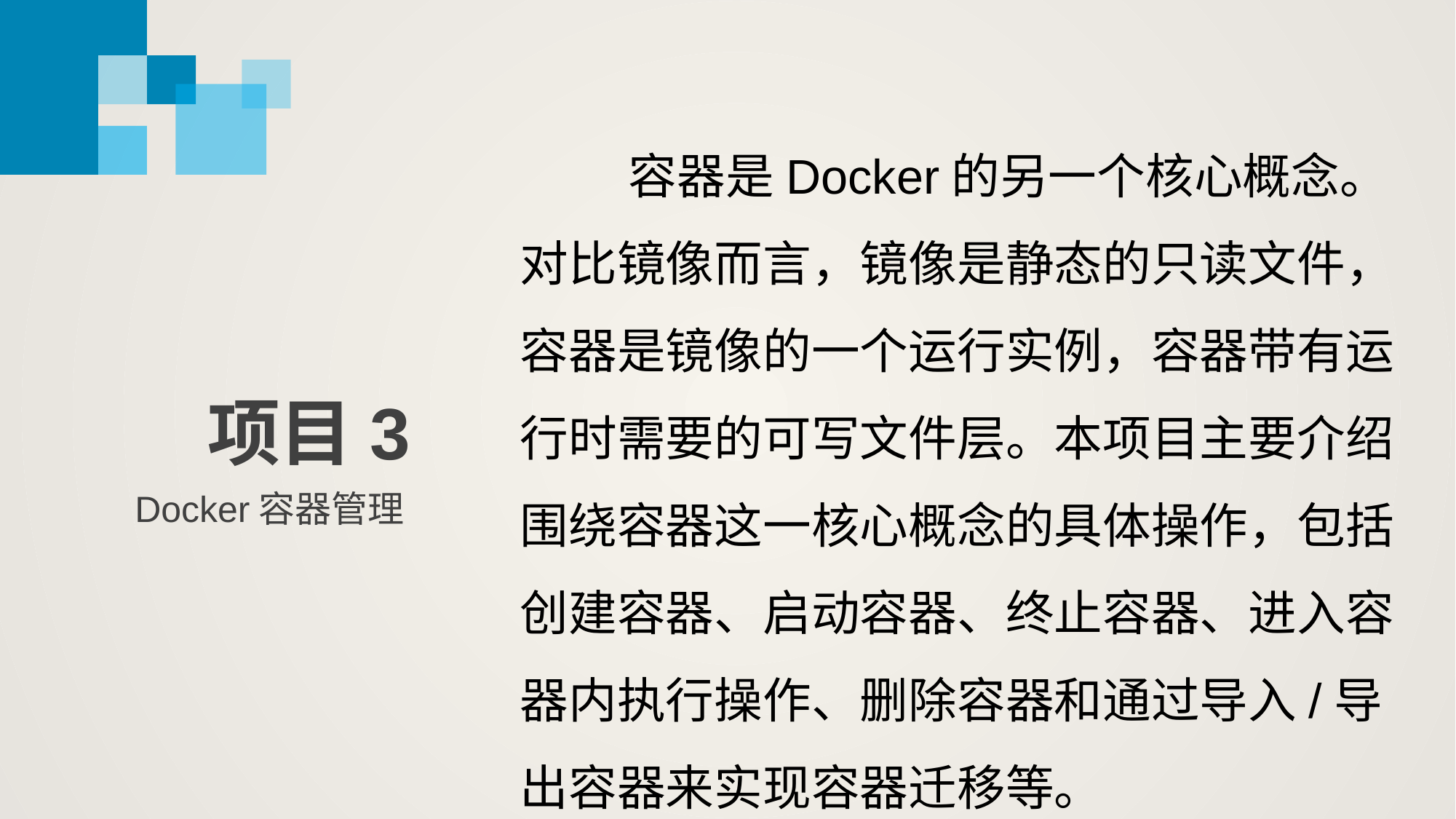

容器是Docker的另一个核心概念。对比镜像而言，镜像是静态的只读文件，容器是镜像的一个运行实例，容器带有运行时需要的可写文件层。本项目主要介绍围绕容器这一核心概念的具体操作，包括创建容器、启动容器、终止容器、进入容器内执行操作、删除容器和通过导入/导出容器来实现容器迁移等。
项目3
Docker容器管理